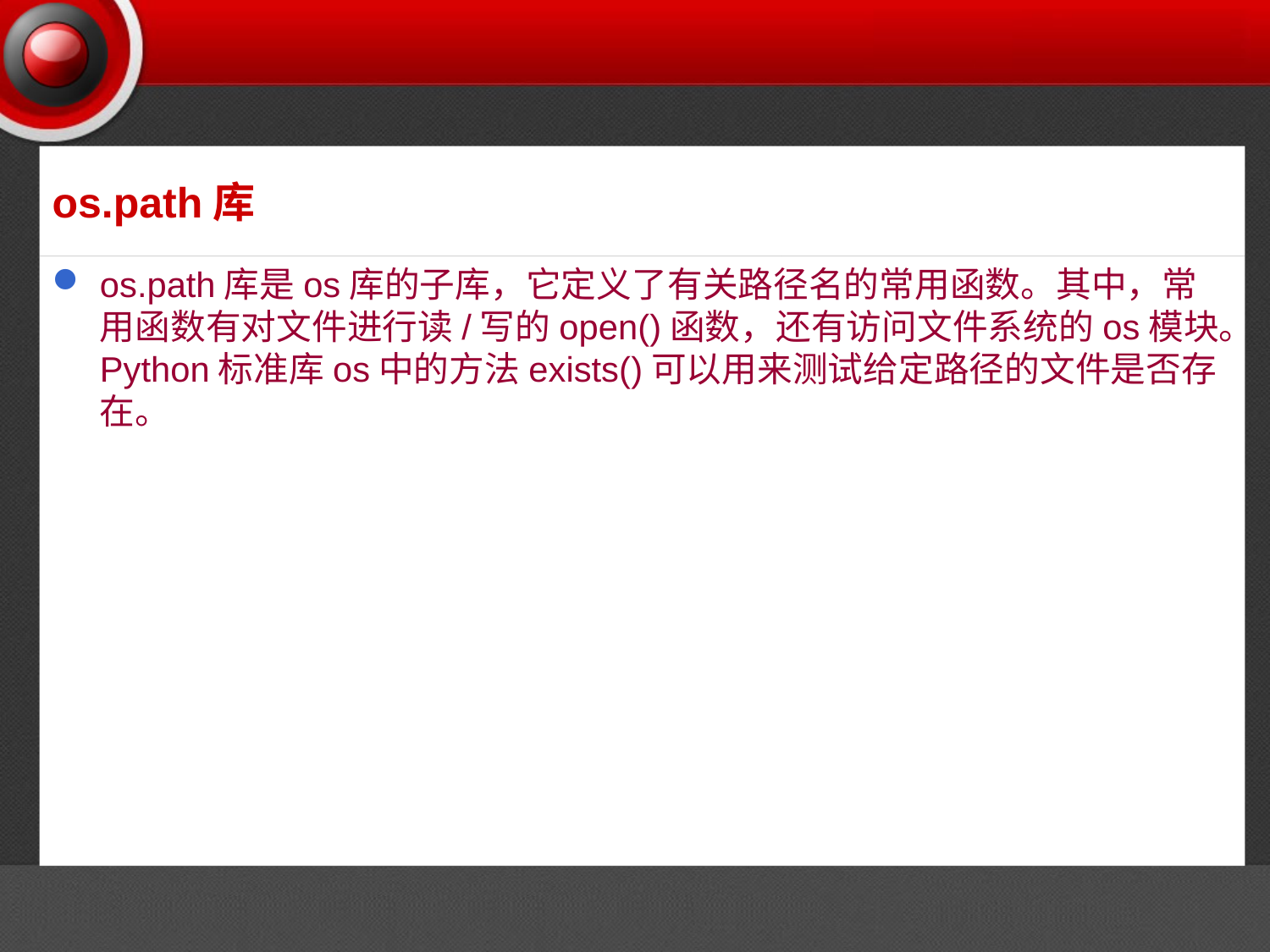

# os.path库
os.path库是os库的子库，它定义了有关路径名的常用函数。其中，常用函数有对文件进行读/写的open()函数，还有访问文件系统的os模块。Python标准库os中的方法exists()可以用来测试给定路径的文件是否存在。